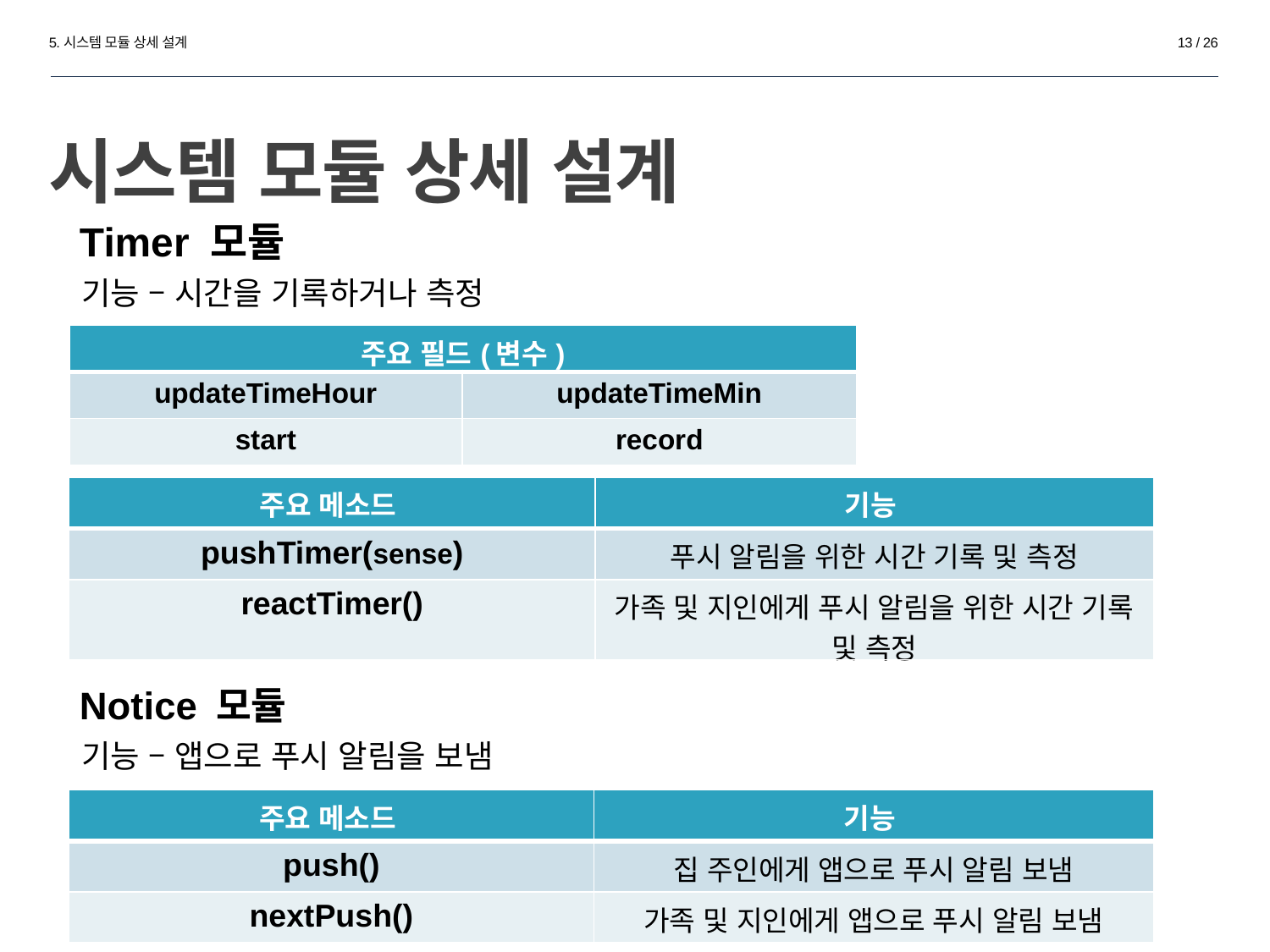

5.시스템 모듈 상세 설계
13 / 26
시스템 모듈 상세 설계
# Timer 모듈
기능 – 시간을 기록하거나 측정
| 주요 필드(변수) |  |
| --- | --- |
| updateTimeHour | updateTimeMin |
| start | record |
| 주요 메소드 | 기능 |
| --- | --- |
| pushTimer(sense) | 푸시 알림을 위한 시간 기록 및 측정 |
| reactTimer() | 가족 및 지인에게 푸시 알림을 위한 시간 기록 및 측정 |
Notice 모듈
기능 – 앱으로 푸시 알림을 보냄
| 주요 메소드 | 기능 |
| --- | --- |
| push() | 집 주인에게 앱으로 푸시 알림 보냄 |
| nextPush() | 가족 및 지인에게 앱으로 푸시 알림 보냄 |